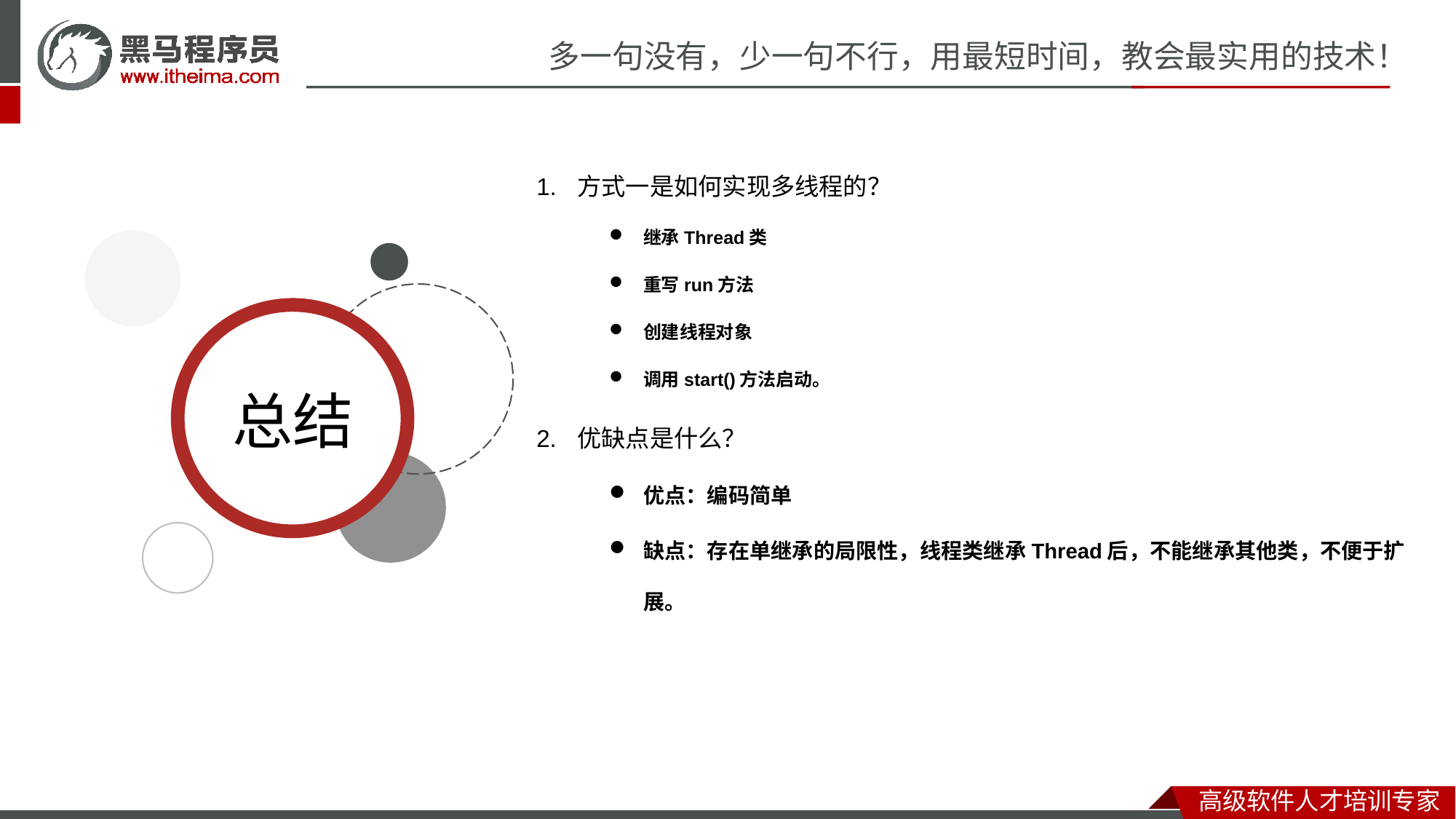

方式一是如何实现多线程的？
继承Thread类
重写run方法
创建线程对象
调用start()方法启动。
优缺点是什么？
优点：编码简单
缺点：存在单继承的局限性，线程类继承Thread后，不能继承其他类，不便于扩展。